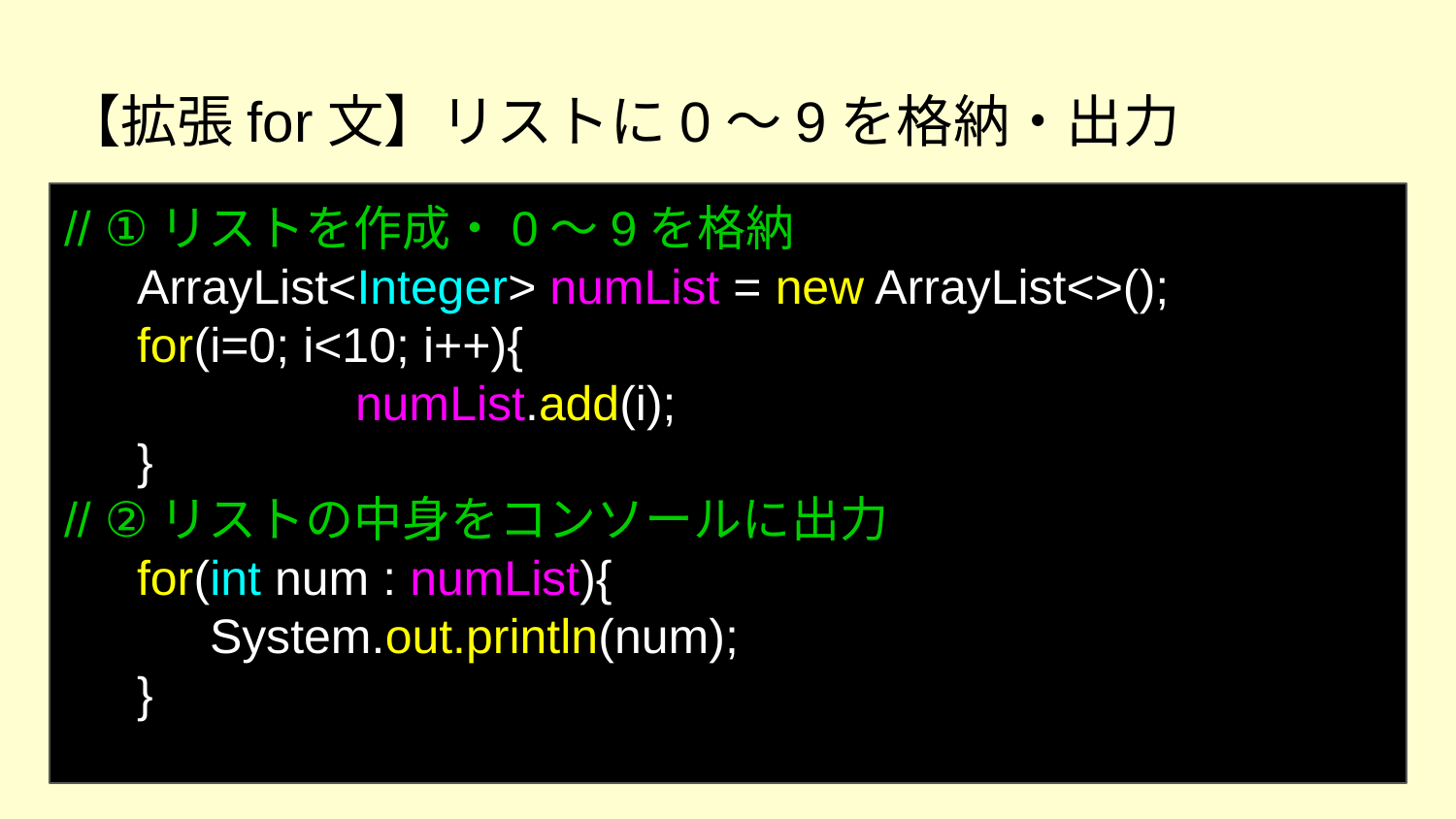

# 【拡張for文】リストに0～9を格納・出力

// ①リストを作成・0～9を格納
ArrayList<Integer> numList = new ArrayList<>();
for(i=0; i<10; i++){
		numList.add(i);
}
// ②リストの中身をコンソールに出力
for(int num : numList){
System.out.println(num);
}